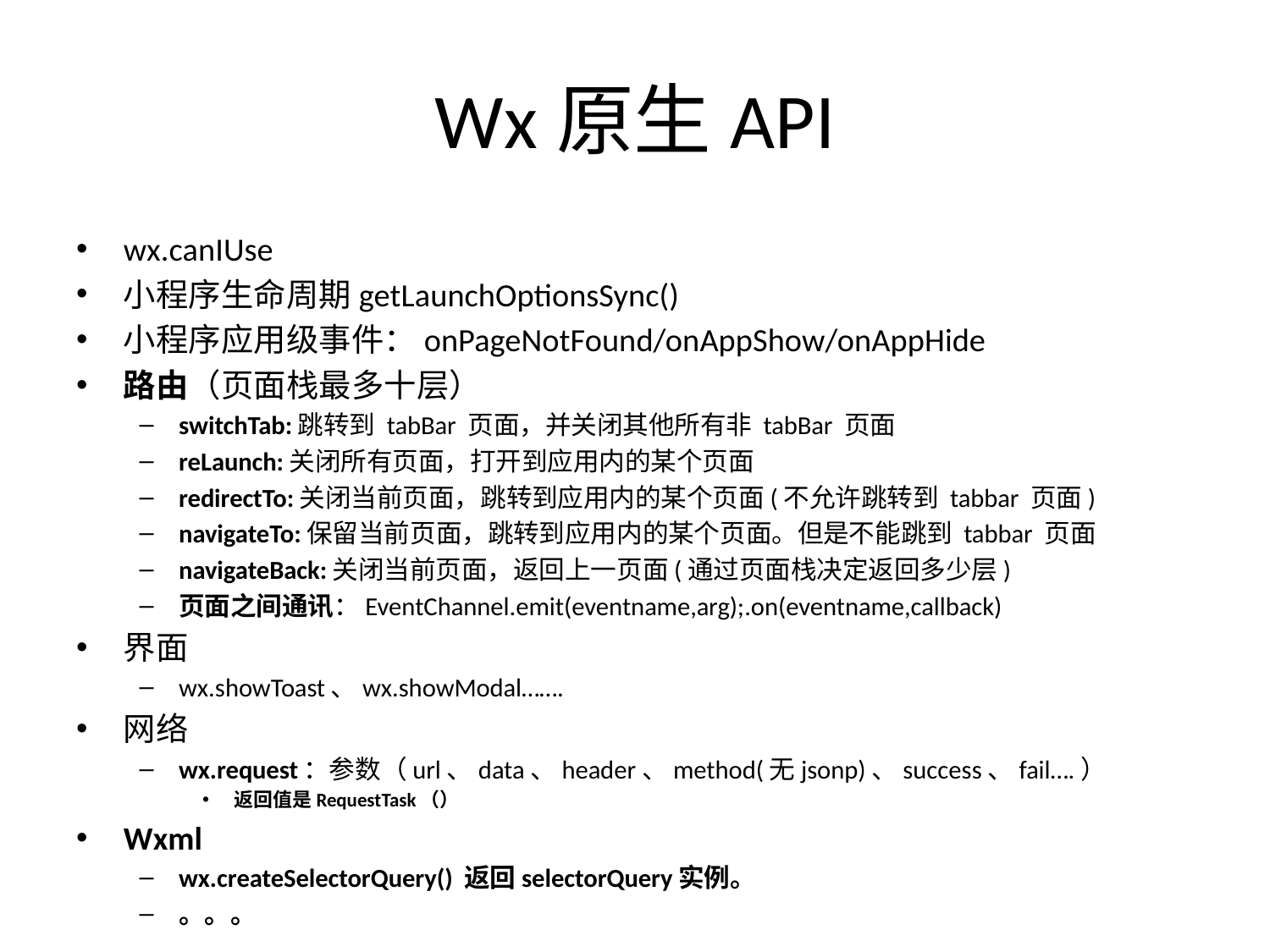

# Wx原生API
wx.canIUse
小程序生命周期getLaunchOptionsSync()
小程序应用级事件：onPageNotFound/onAppShow/onAppHide
路由（页面栈最多十层）
switchTab:跳转到 tabBar 页面，并关闭其他所有非 tabBar 页面
reLaunch:关闭所有页面，打开到应用内的某个页面
redirectTo:关闭当前页面，跳转到应用内的某个页面(不允许跳转到 tabbar 页面)
navigateTo:保留当前页面，跳转到应用内的某个页面。但是不能跳到 tabbar 页面
navigateBack:关闭当前页面，返回上一页面(通过页面栈决定返回多少层)
页面之间通讯：EventChannel.emit(eventname,arg);.on(eventname,callback)
界面
wx.showToast、wx.showModal…….
网络
wx.request：参数（url、data、header、method(无jsonp)、success、fail….）
返回值是RequestTask（）
Wxml
wx.createSelectorQuery() 返回selectorQuery实例。
。。。